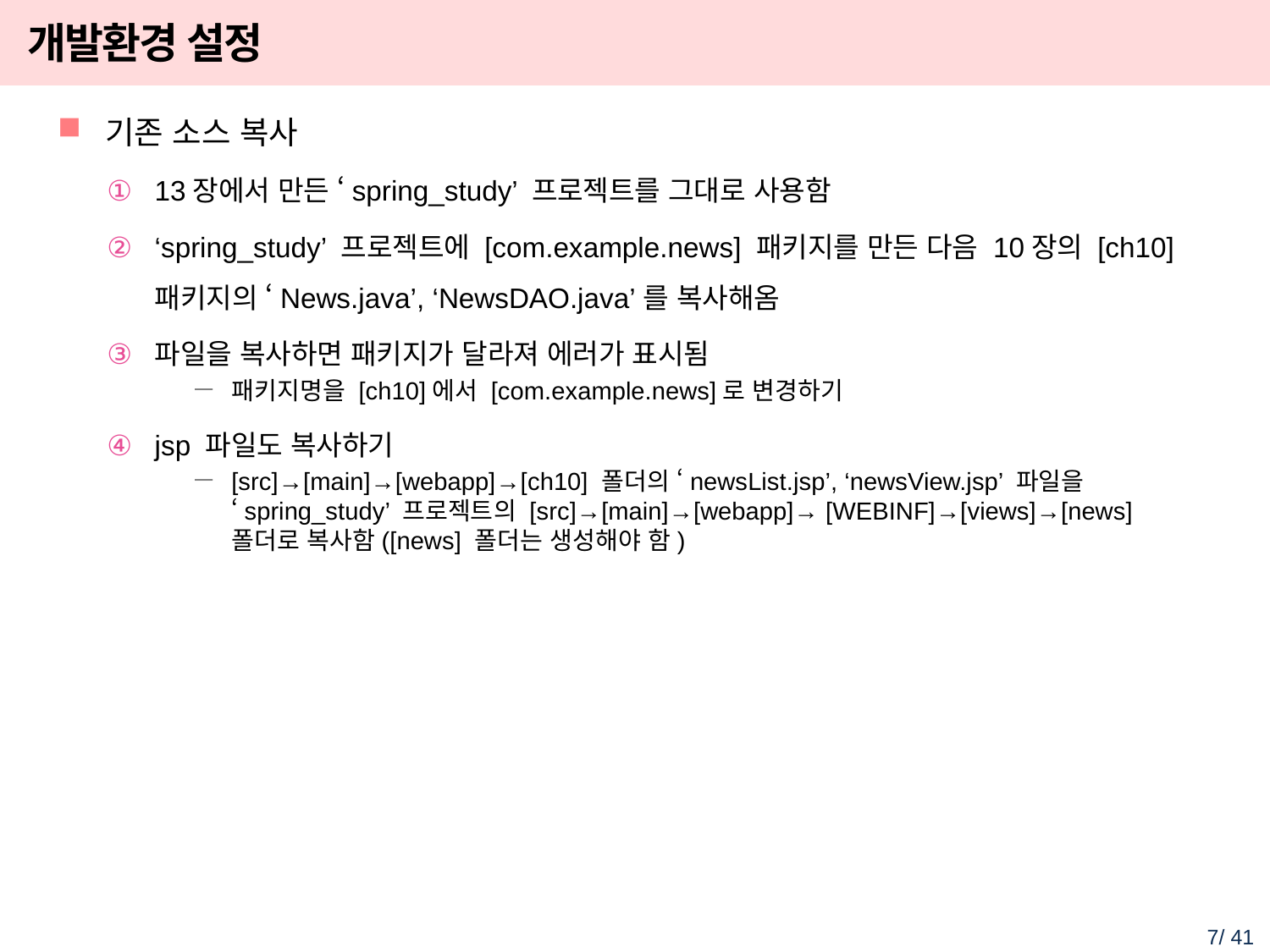

# 개발환경 설정
기존 소스 복사
13장에서 만든 ‘spring_study’ 프로젝트를 그대로 사용함
‘spring_study’ 프로젝트에 [com.example.news] 패키지를 만든 다음 10장의 [ch10] 패키지의 ‘News.java’, ‘NewsDAO.java’를 복사해옴
파일을 복사하면 패키지가 달라져 에러가 표시됨
패키지명을 [ch10]에서 [com.example.news]로 변경하기
jsp 파일도 복사하기
[src]→[main]→[webapp]→[ch10] 폴더의 ‘newsList.jsp’, ‘newsView.jsp’ 파일을 ‘spring_study’ 프로젝트의 [src]→[main]→[webapp]→ [WEBINF]→[views]→[news] 폴더로 복사함([news] 폴더는 생성해야 함)